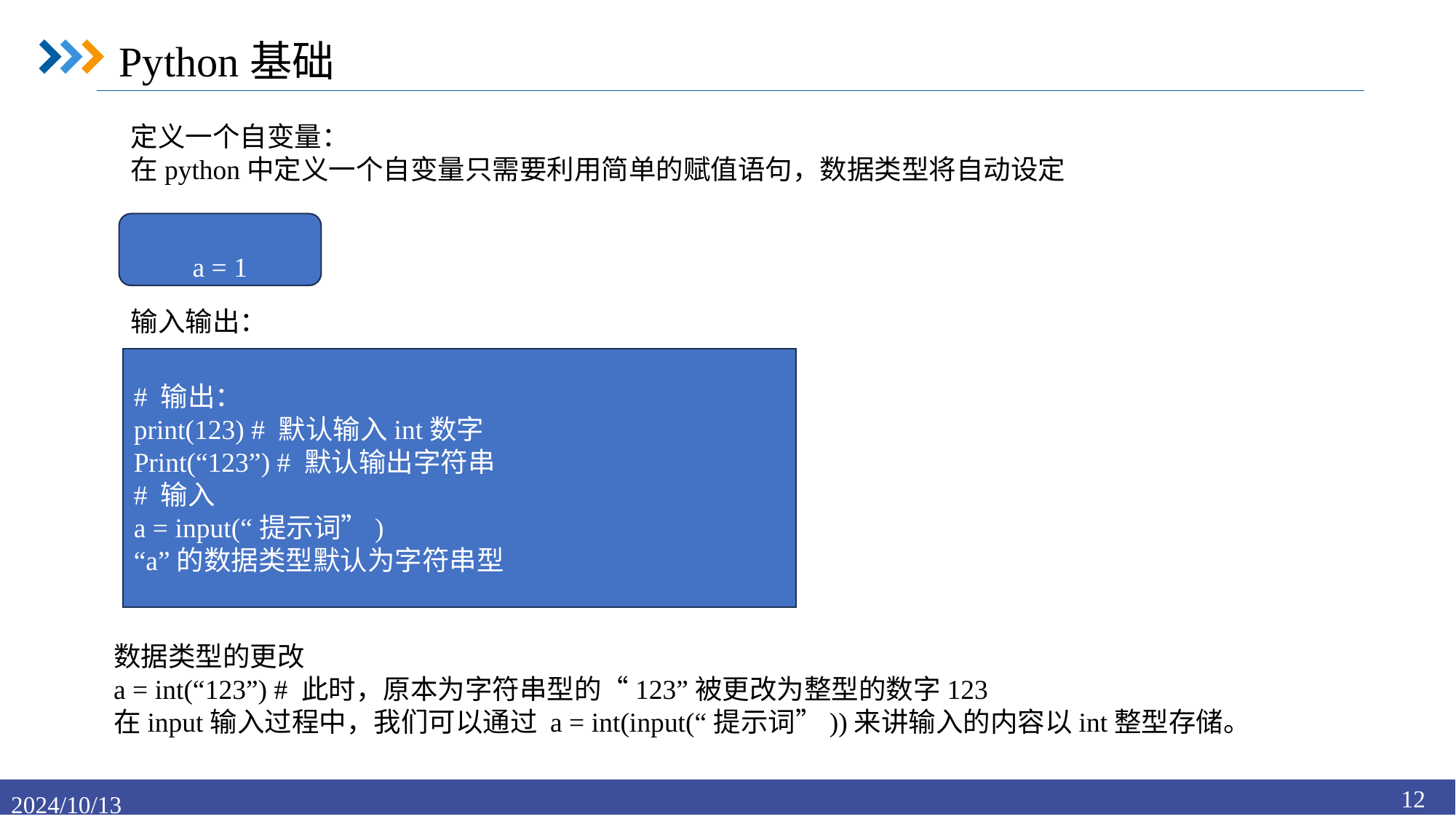

Python基础

定义一个自变量：
在python中定义一个自变量只需要利用简单的赋值语句，数据类型将自动设定

a = 1
输入输出：
# 输出：
print(123) # 默认输入int数字
Print(“123”) # 默认输出字符串
# 输入
a = input(“提示词”)
“a”的数据类型默认为字符串型
数据类型的更改
a = int(“123”) # 此时，原本为字符串型的“123”被更改为整型的数字123
在input输入过程中，我们可以通过 a = int(input(“提示词”))来讲输入的内容以int整型存储。